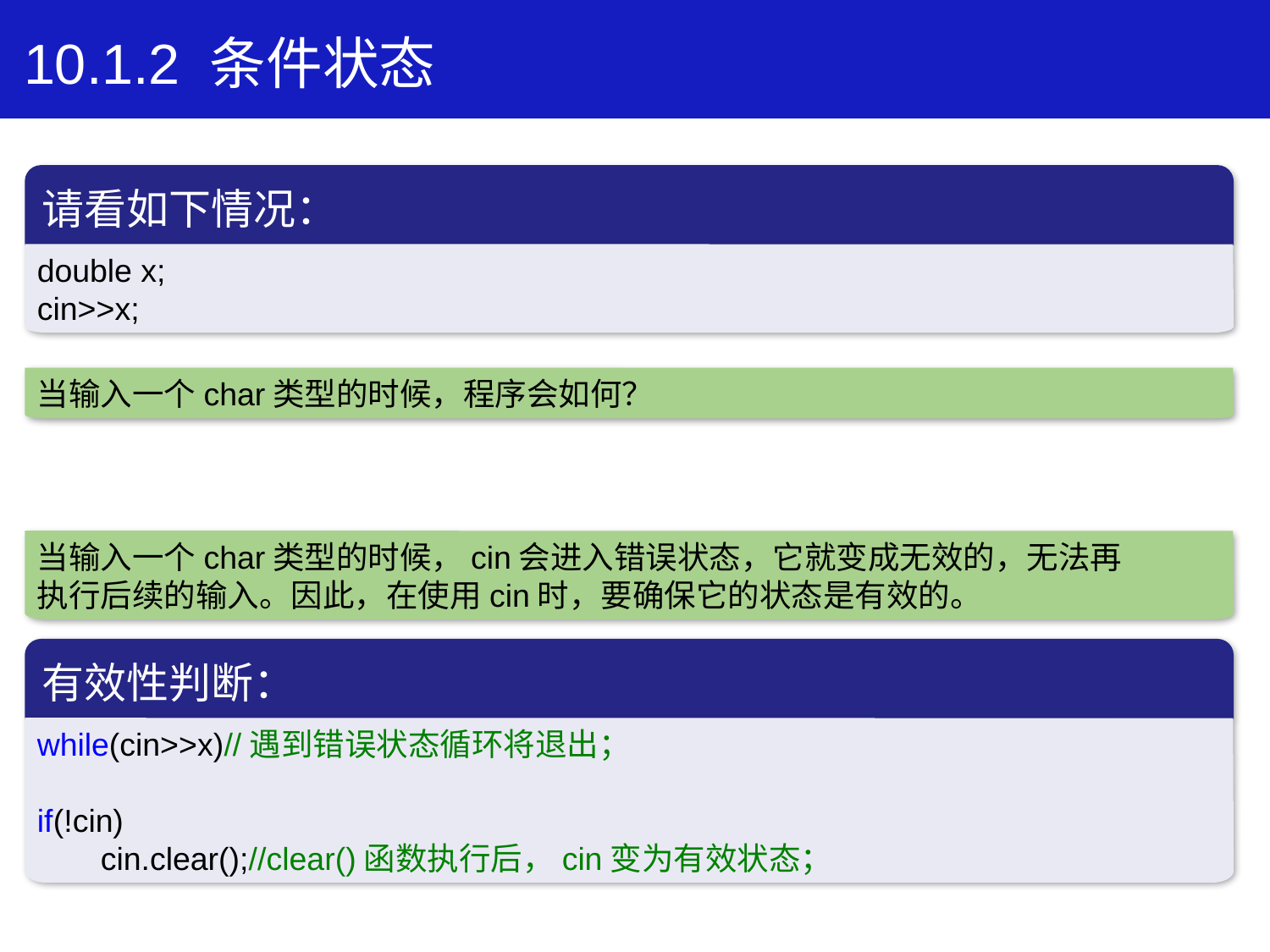

10.1.2 条件状态
请看如下情况：
double x;
cin>>x;
当输入一个char类型的时候，程序会如何？
当输入一个char类型的时候，cin会进入错误状态，它就变成无效的，无法再
执行后续的输入。因此，在使用cin时，要确保它的状态是有效的。
有效性判断：
while(cin>>x)//遇到错误状态循环将退出；

if(!cin)
cin.clear();//clear()函数执行后，cin变为有效状态；
8